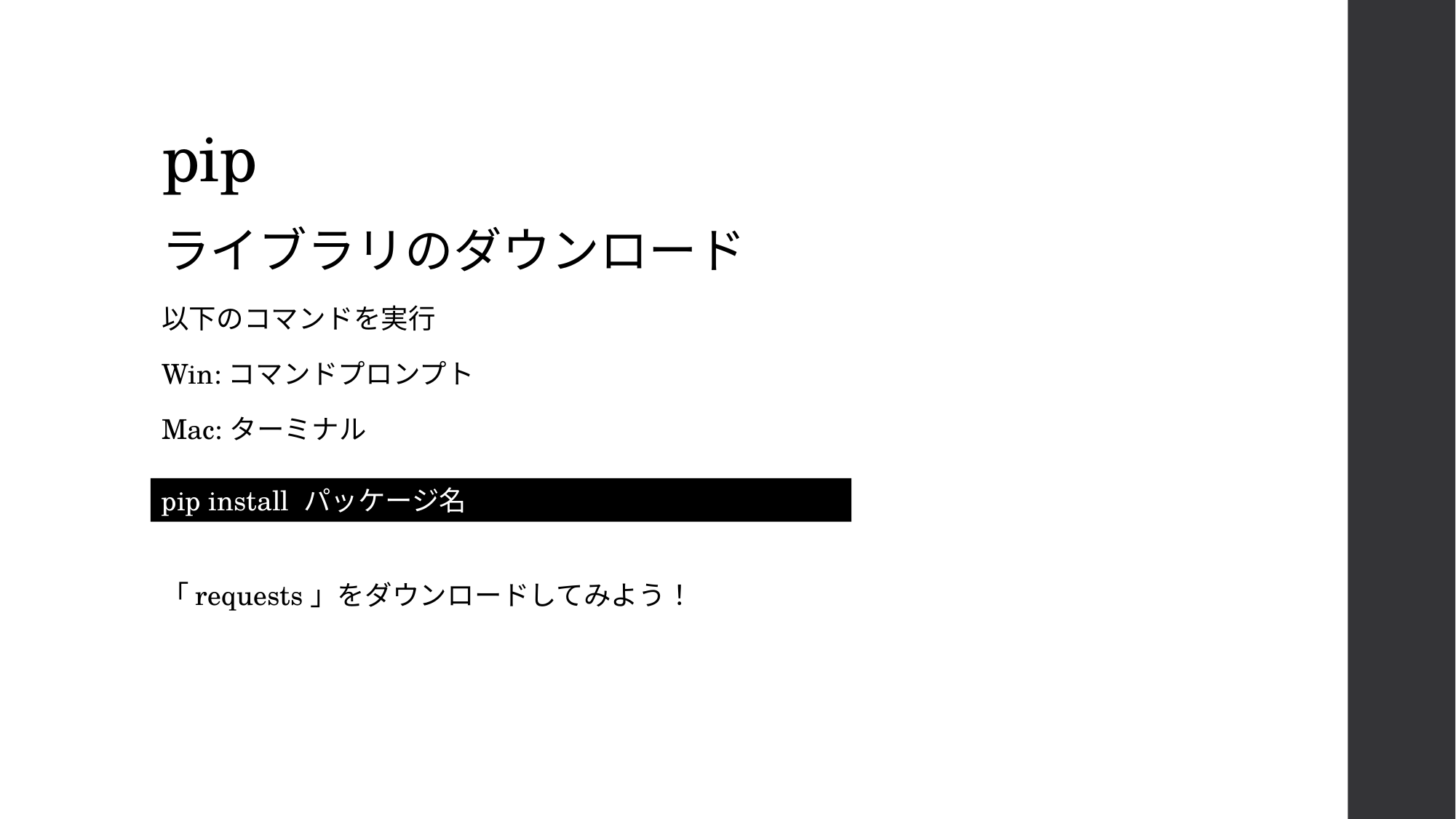

# pip
ライブラリのダウンロード
以下のコマンドを実行
Win:コマンドプロンプト
Mac:ターミナル

「requests」をダウンロードしてみよう！
pip install パッケージ名